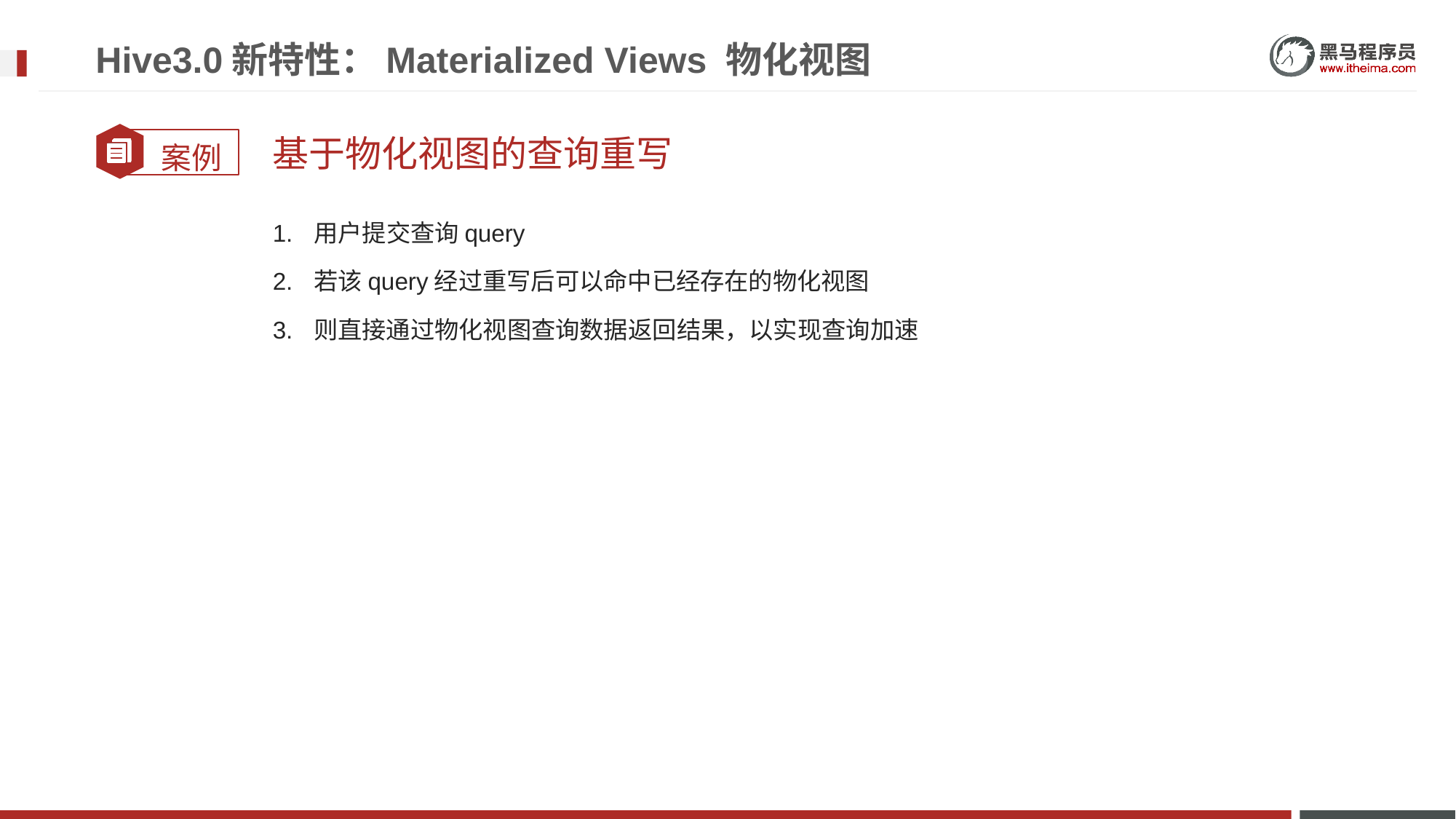

# Hive3.0新特性：Materialized Views 物化视图
基于物化视图的查询重写
用户提交查询query
若该query经过重写后可以命中已经存在的物化视图
则直接通过物化视图查询数据返回结果，以实现查询加速